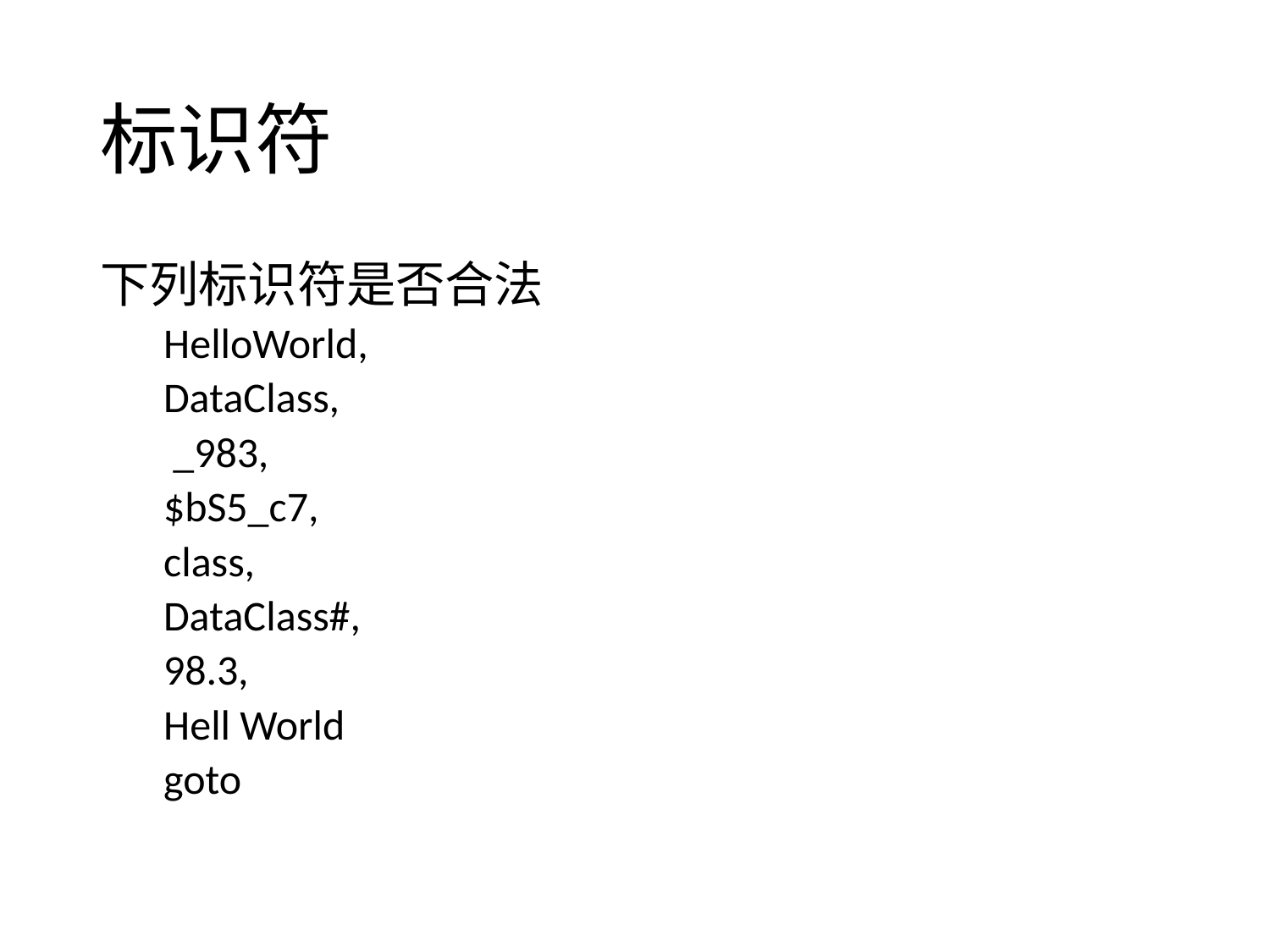

# 标识符
下列标识符是否合法
HelloWorld,
DataClass,
 _983,
$bS5_c7,
class,
DataClass#,
98.3,
Hell World
goto